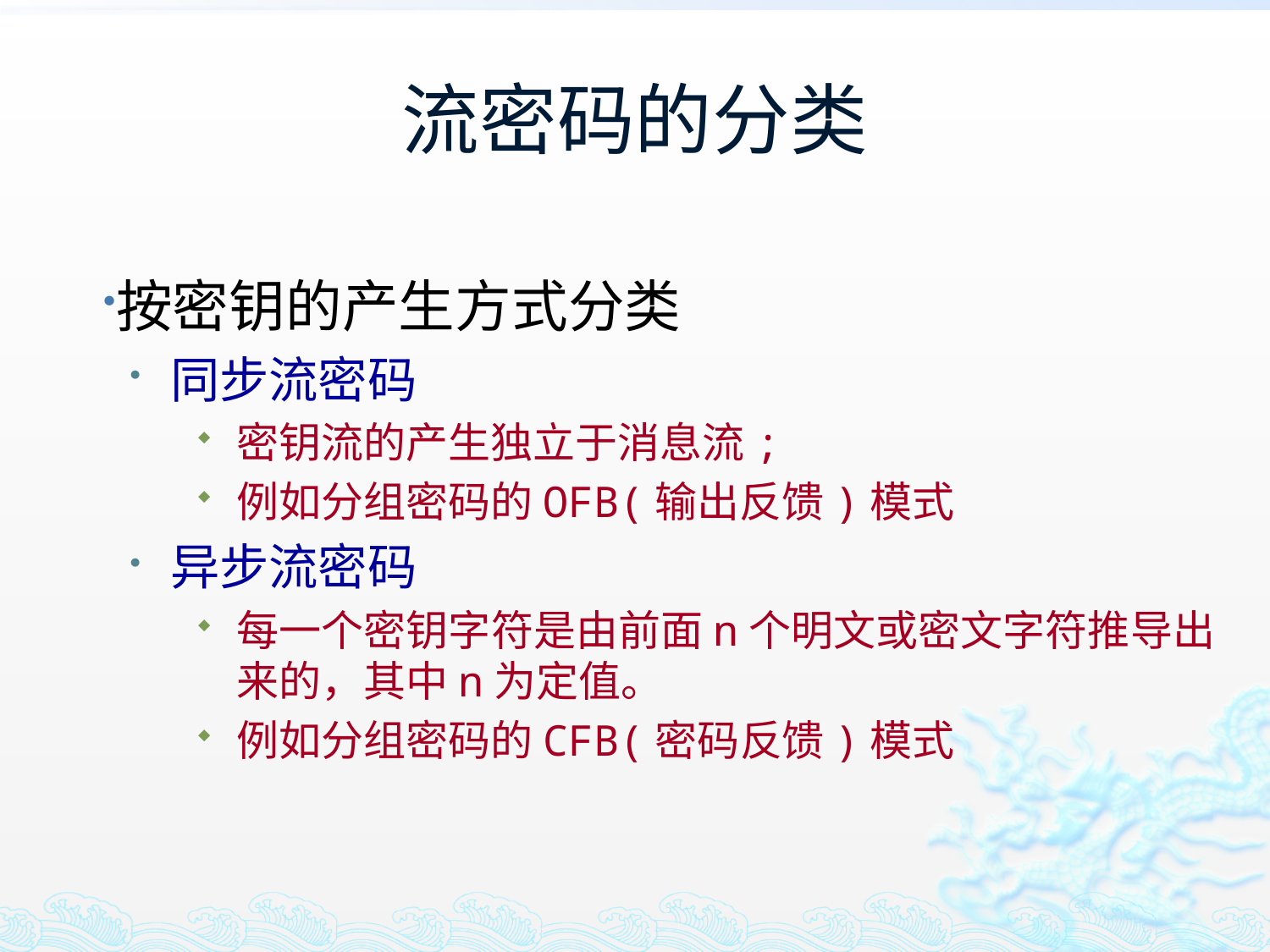

# 流密码的分类
按密钥的产生方式分类
同步流密码
密钥流的产生独立于消息流;
例如分组密码的OFB(输出反馈)模式
异步流密码
每一个密钥字符是由前面n个明文或密文字符推导出来的，其中n为定值。
例如分组密码的CFB(密码反馈)模式